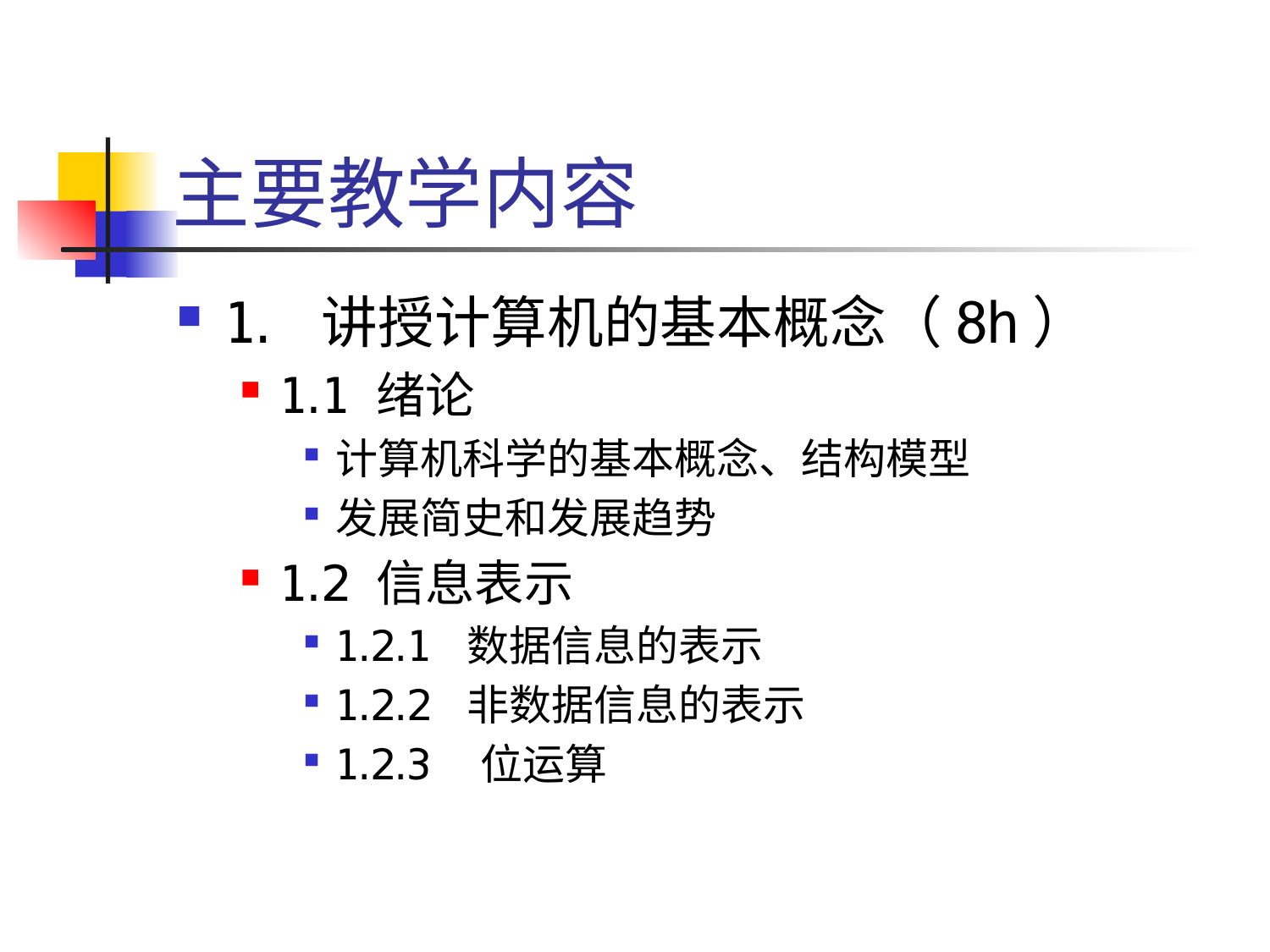

# 主要教学内容
1.  讲授计算机的基本概念（8h）
1.1 绪论
计算机科学的基本概念、结构模型
发展简史和发展趋势
1.2 信息表示
1.2.1  数据信息的表示
1.2.2  非数据信息的表示
1.2.3   位运算